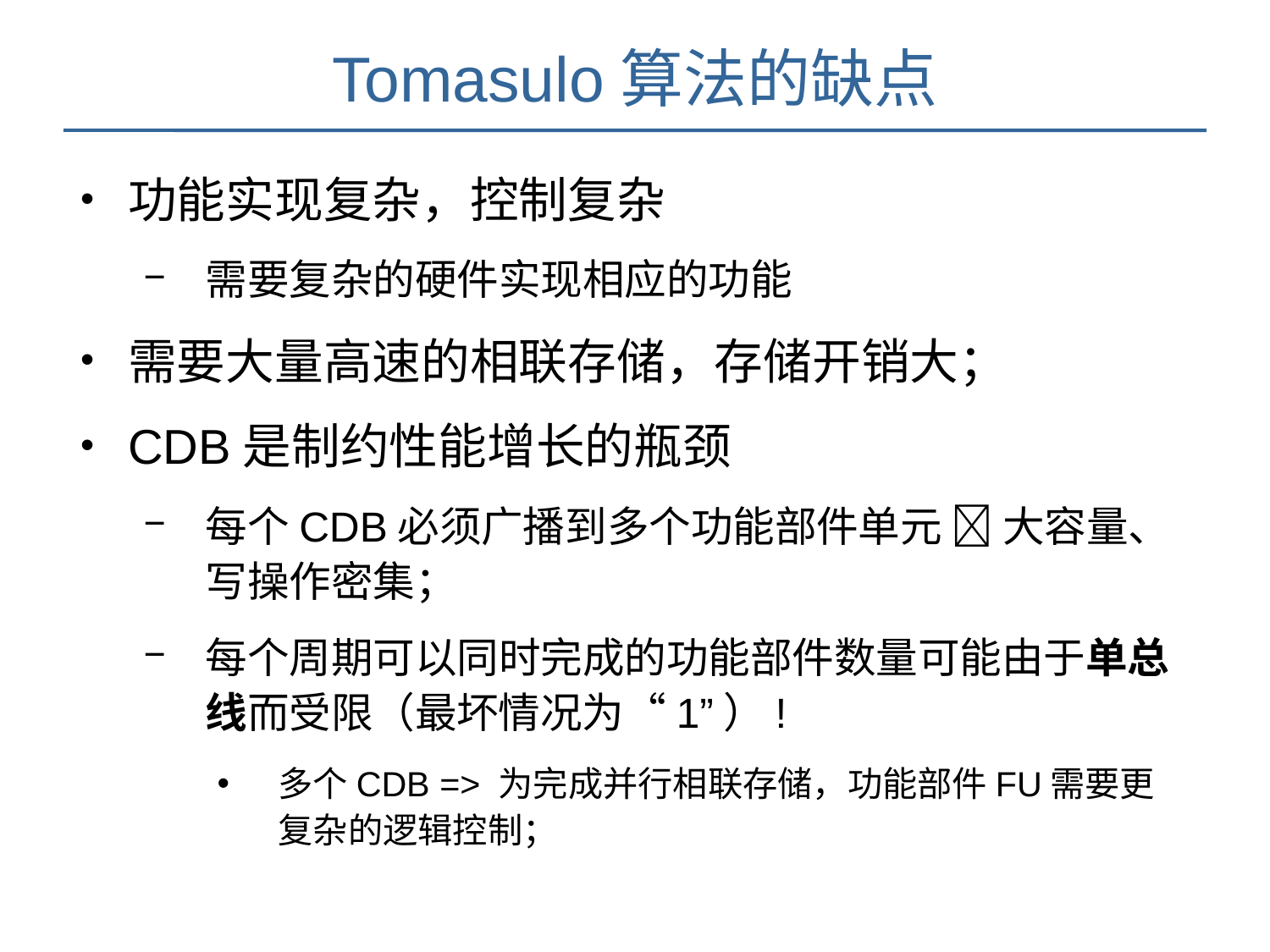

# Tomasulo算法的缺点
功能实现复杂，控制复杂
需要复杂的硬件实现相应的功能
需要大量高速的相联存储，存储开销大；
CDB是制约性能增长的瓶颈
每个CDB必须广播到多个功能部件单元 ⇒ 大容量、写操作密集；
每个周期可以同时完成的功能部件数量可能由于单总线而受限（最坏情况为“1”）!
多个CDB => 为完成并行相联存储，功能部件FU需要更复杂的逻辑控制；